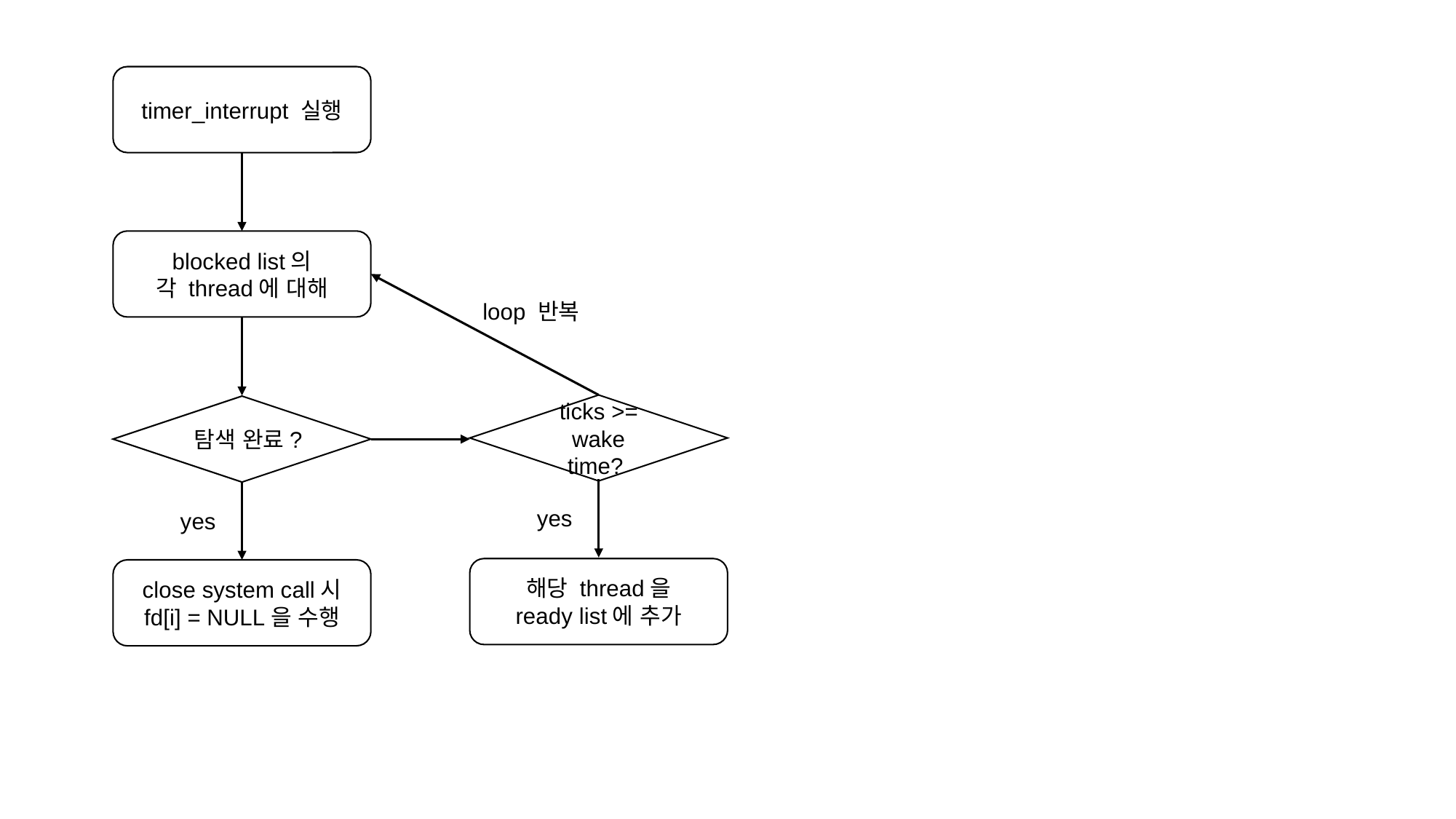

timer_interrupt 실행
blocked list의
각 thread에 대해
loop 반복
ticks >=
wake time?
탐색 완료?
yes
yes
해당 thread을
ready list에 추가
close system call시 fd[i] = NULL을 수행